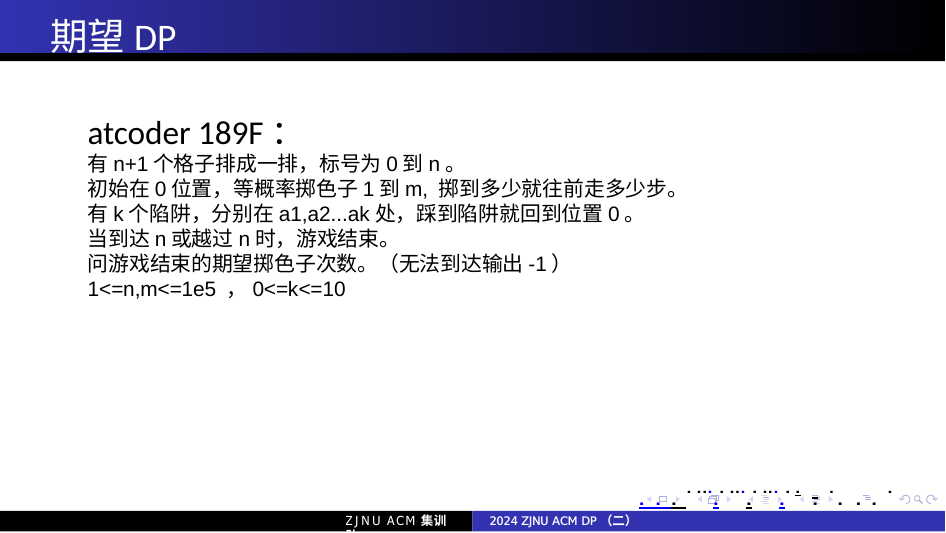

期望DP
atcoder 189F：
有n+1个格子排成一排，标号为0到n。
初始在0位置，等概率掷色子1到m, 掷到多少就往前走多少步。
有k个陷阱，分别在a1,a2...ak处，踩到陷阱就回到位置0。
当到达n或越过n时，游戏结束。
问游戏结束的期望掷色子次数。（无法到达输出-1）
1<=n,m<=1e5 ，0<=k<=10

. . . ................. . .. . . .
2024 ZJNU ACM DP（二）
ZJNU ACM集训队